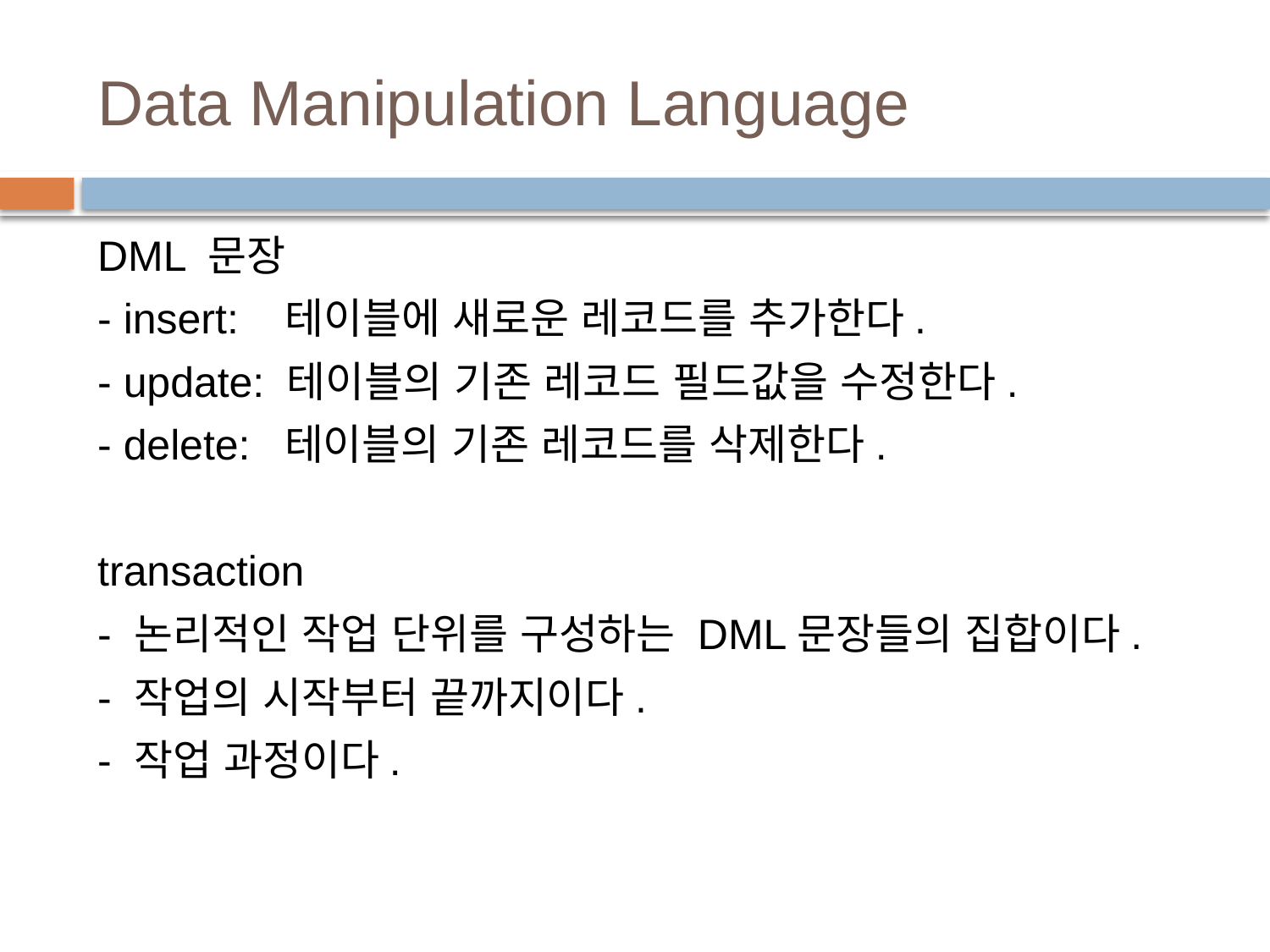

# Data Manipulation Language
DML 문장
- insert:   테이블에 새로운 레코드를 추가한다.
- update: 테이블의 기존 레코드 필드값을 수정한다.
- delete:  테이블의 기존 레코드를 삭제한다.

transaction
- 논리적인 작업 단위를 구성하는 DML문장들의 집합이다.
- 작업의 시작부터 끝까지이다.
- 작업 과정이다.